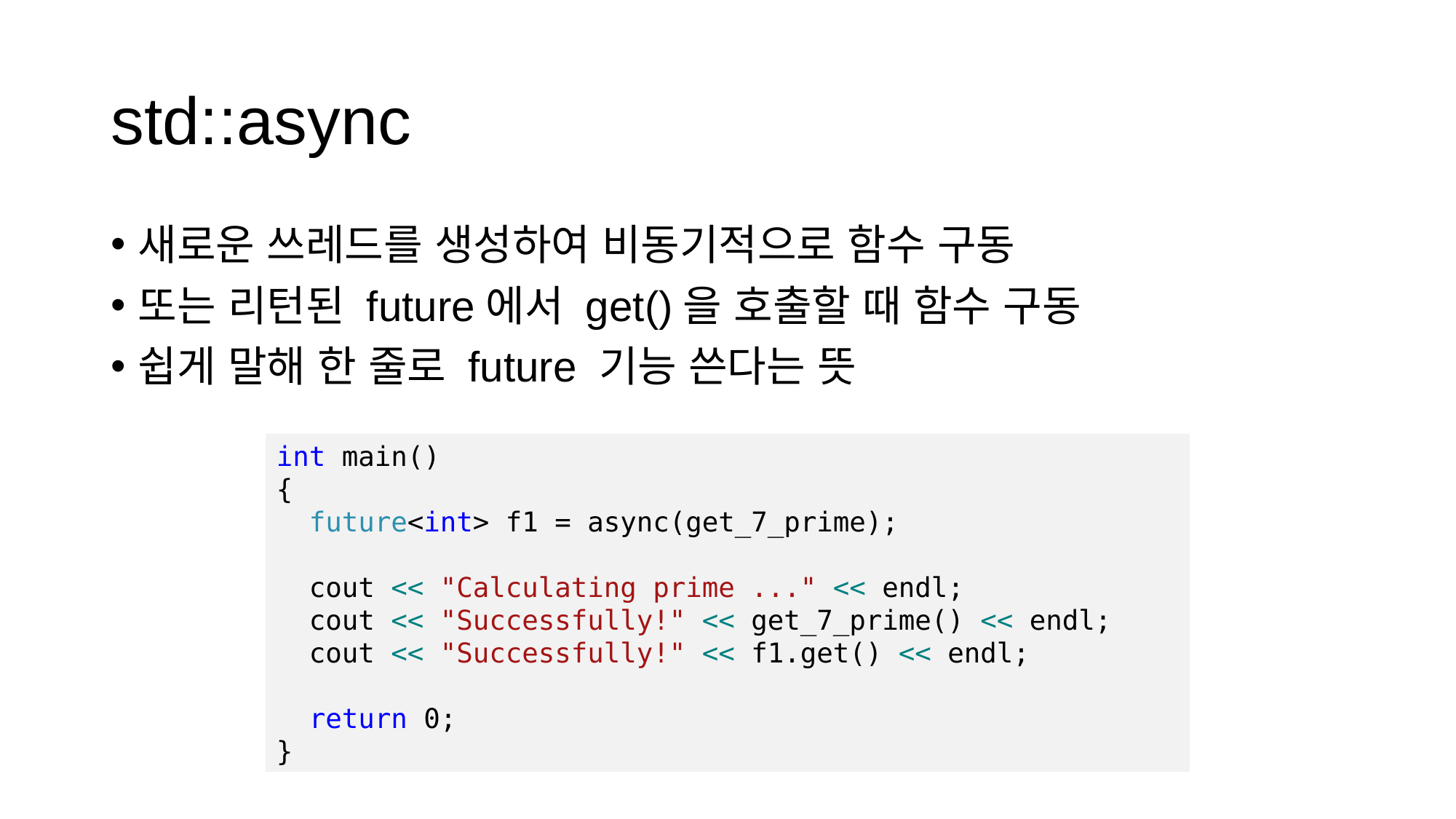

# std::async
새로운 쓰레드를 생성하여 비동기적으로 함수 구동
또는 리턴된 future에서 get()을 호출할 때 함수 구동
쉽게 말해 한 줄로 future 기능 쓴다는 뜻

int main()
{
  future<int> f1 = async(get_7_prime);

  cout << "Calculating prime ..." << endl;
  cout << "Successfully!" << get_7_prime() << endl;
  cout << "Successfully!" << f1.get() << endl;

  return 0;
}